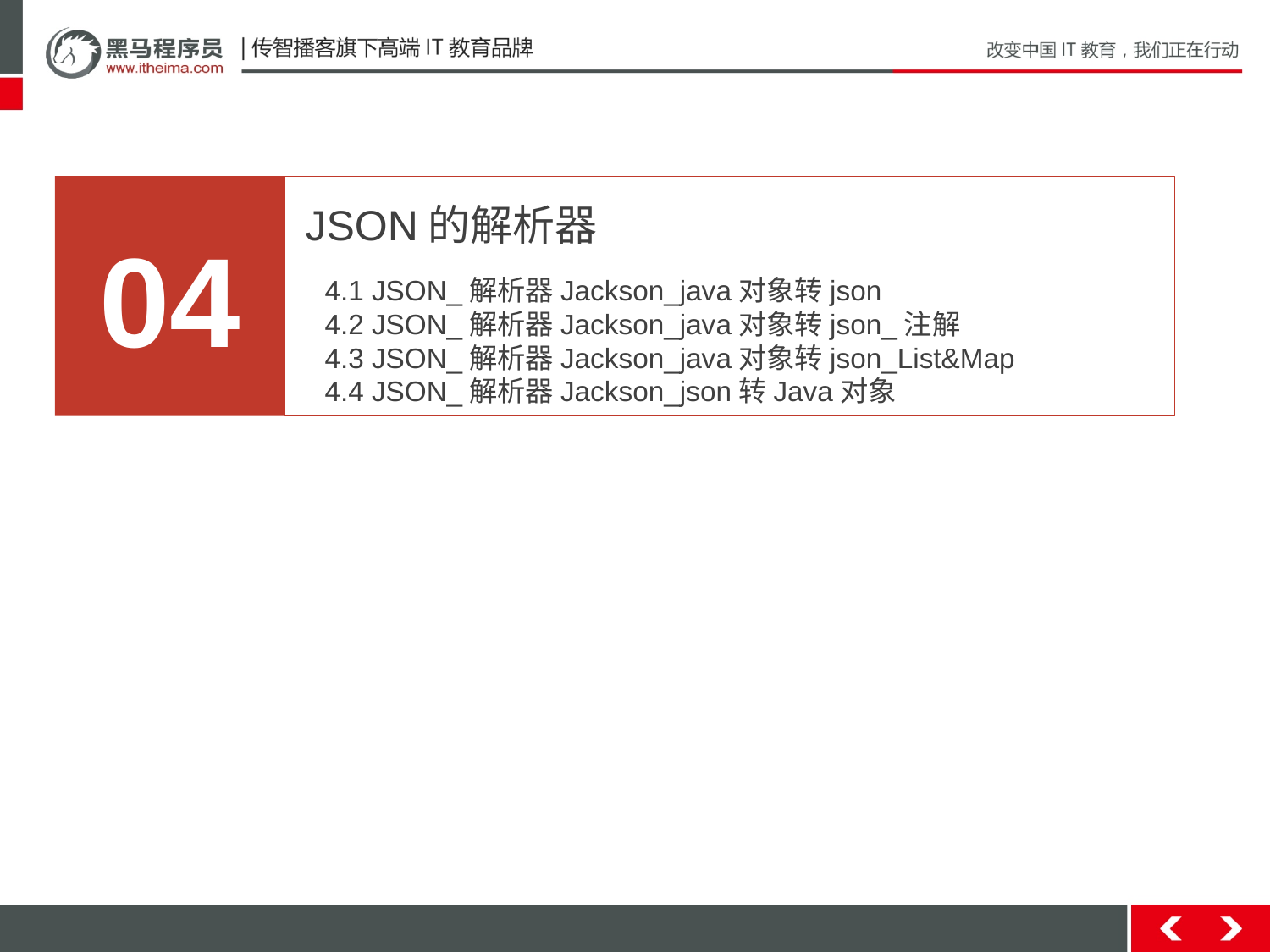

04

JSON的解析器
4.1 JSON_解析器Jackson_java对象转json
4.2 JSON_解析器Jackson_java对象转json_注解
4.3 JSON_解析器Jackson_java对象转json_List&Map
4.4 JSON_解析器Jackson_json转Java对象